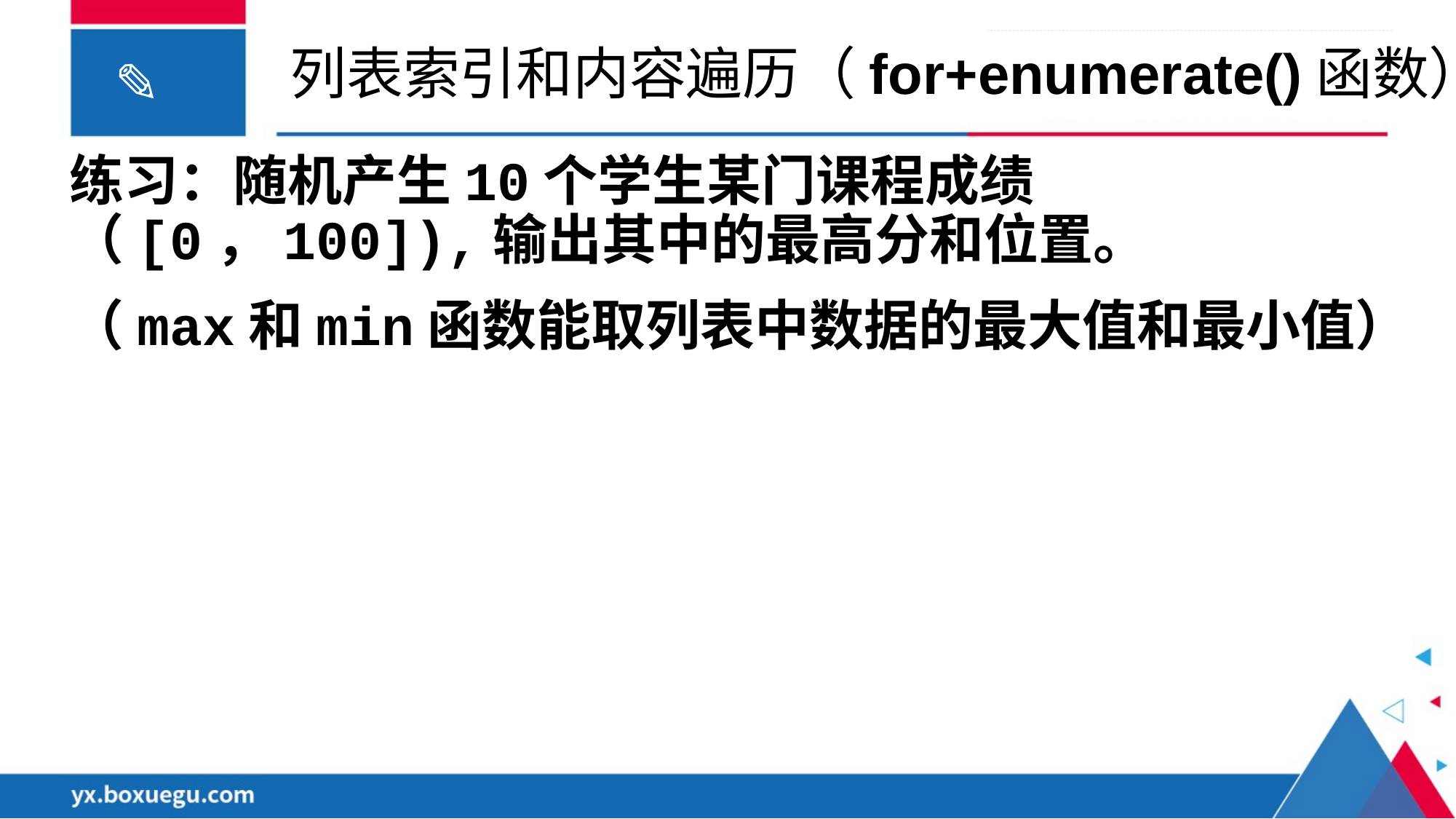

# 列表索引和内容遍历（for+enumerate()函数）
练习：随机产生10个学生某门课程成绩（[0，100]),输出其中的最高分和位置。
（max和min函数能取列表中数据的最大值和最小值）
24